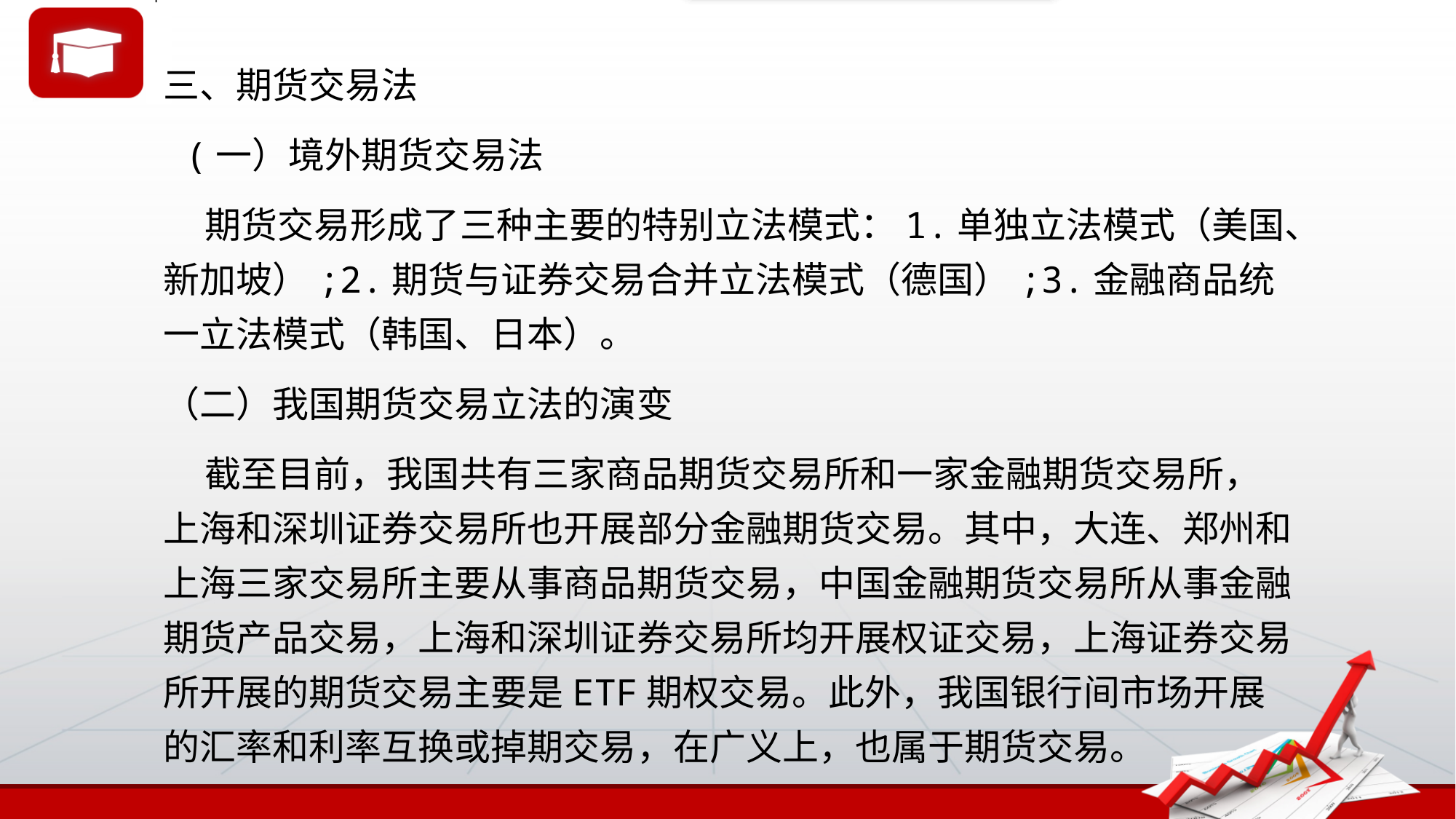

三、期货交易法
 (一）境外期货交易法
    期货交易形成了三种主要的特别立法模式：1.单独立法模式（美国、新加坡）;2.期货与证券交易合并立法模式（德国）;3.金融商品统一立法模式（韩国、日本）。
（二）我国期货交易立法的演变
    截至目前，我国共有三家商品期货交易所和一家金融期货交易所，上海和深圳证券交易所也开展部分金融期货交易。其中，大连、郑州和上海三家交易所主要从事商品期货交易，中国金融期货交易所从事金融期货产品交易，上海和深圳证券交易所均开展权证交易，上海证券交易所开展的期货交易主要是ETF期权交易。此外，我国银行间市场开展的汇率和利率互换或掉期交易，在广义上，也属于期货交易。